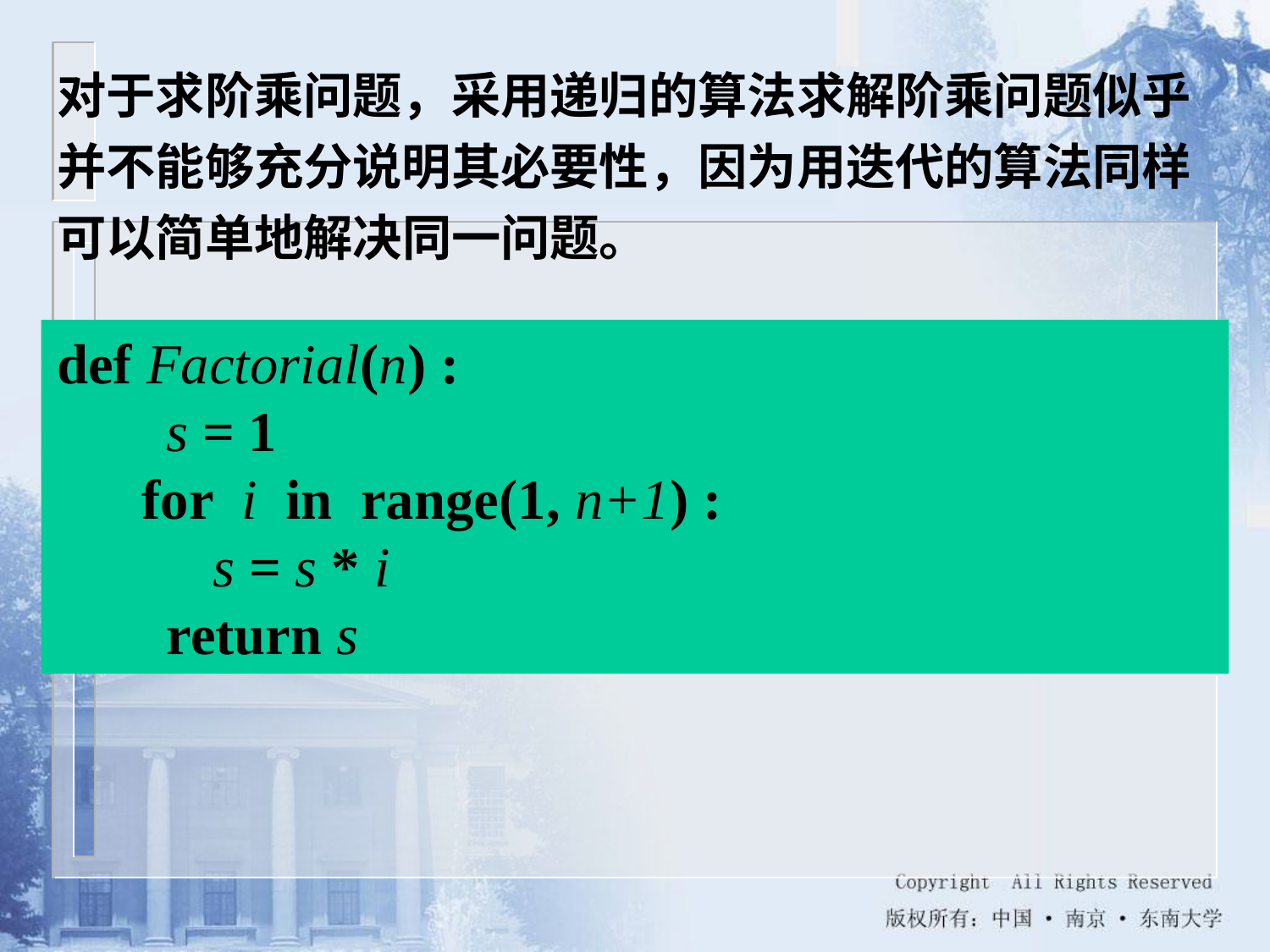

对于求阶乘问题，采用递归的算法求解阶乘问题似乎并不能够充分说明其必要性，因为用迭代的算法同样可以简单地解决同一问题。
def Factorial(n) :
  　s = 1
      for  i  in  range(1, n+1) :
           s = s * i
  　return s